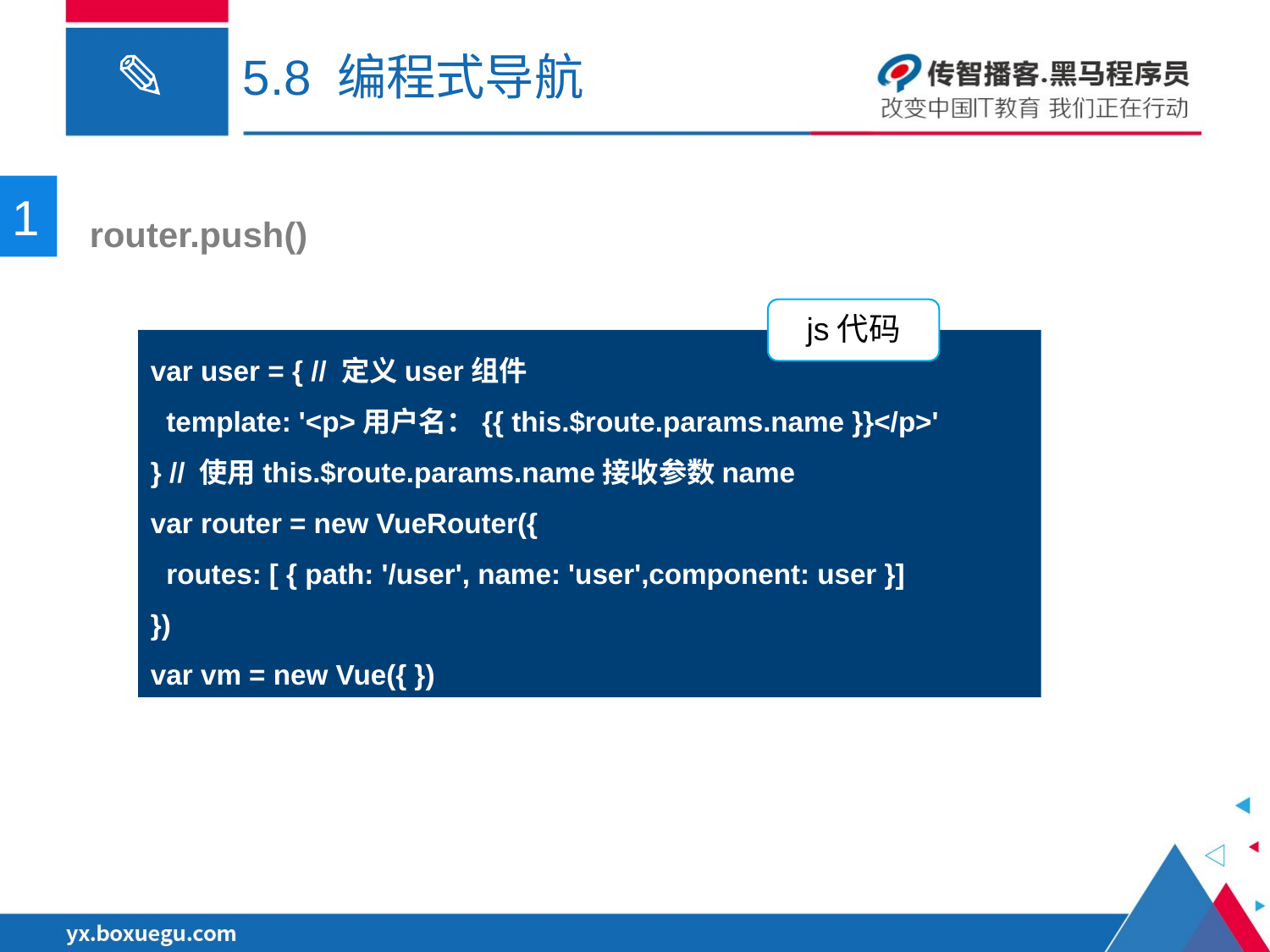

# 5.8 编程式导航

1
  router.push()
js代码
var user = { // 定义user组件
  template: '<p>用户名：{{ this.$route.params.name }}</p>'
} // 使用this.$route.params.name接收参数name
var router = new VueRouter({
  routes: [ { path: '/user', name: 'user',component: user }]
})
var vm = new Vue({ })